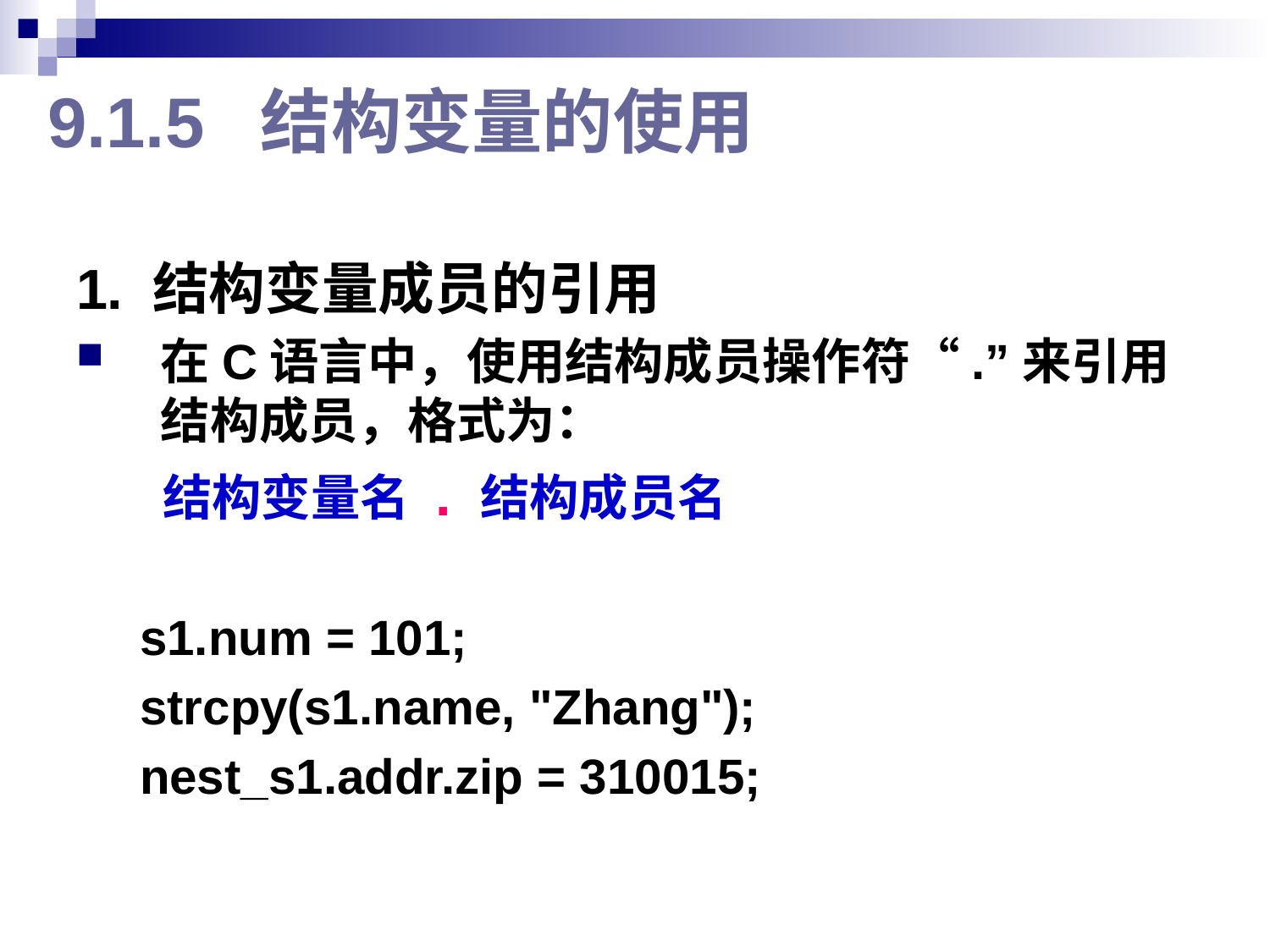

# 9.1.5  结构变量的使用
1. 结构变量成员的引用
在C语言中，使用结构成员操作符“.”来引用结构成员，格式为：
 结构变量名 . 结构成员名

s1.num = 101;
strcpy(s1.name, "Zhang");
nest_s1.addr.zip = 310015;